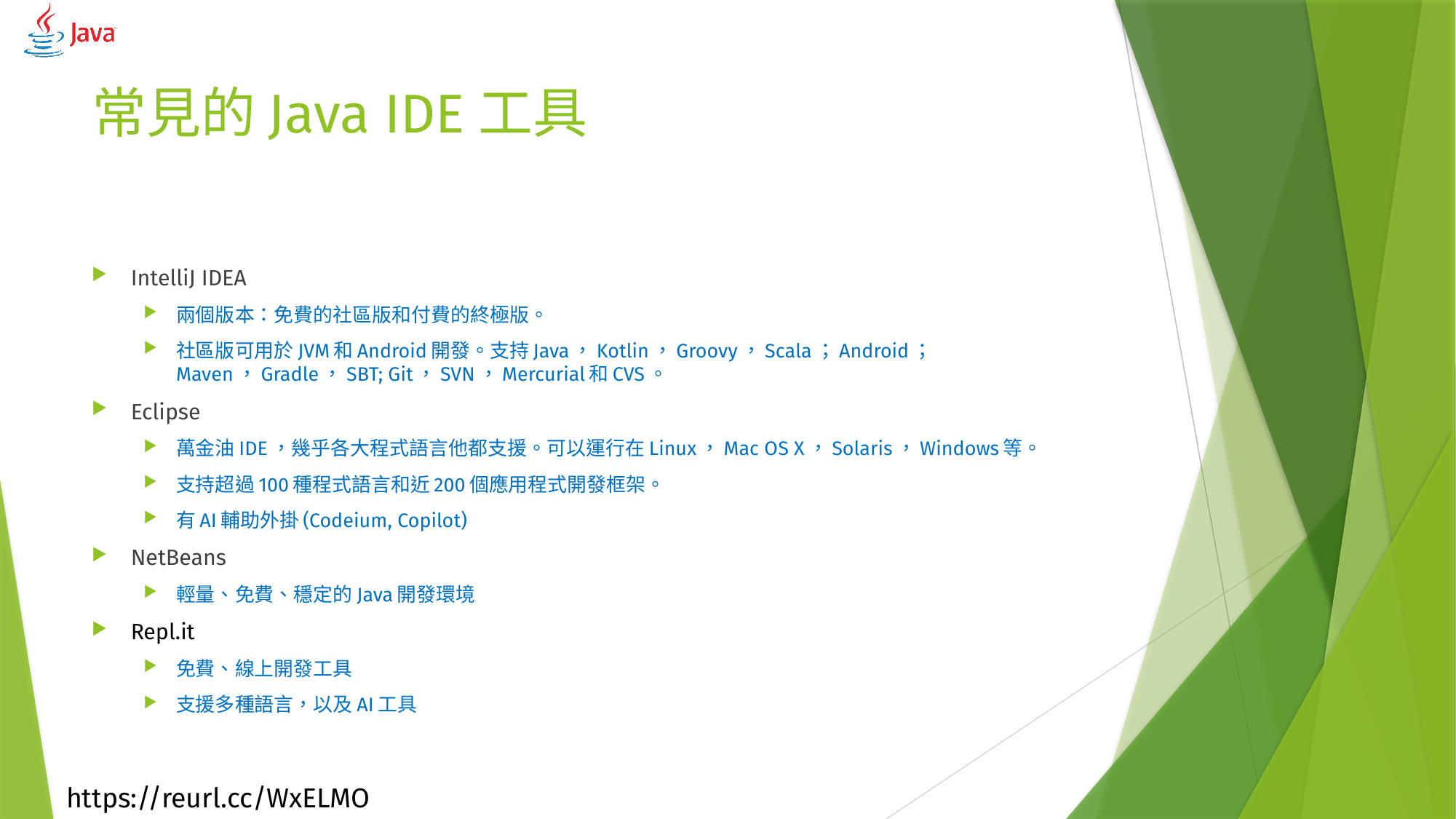

# 常見的Java IDE工具
IntelliJ IDEA
兩個版本：免費的社區版和付費的終極版。
社區版可用於JVM和Android開發。支持Java，Kotlin，Groovy，Scala；Android；Maven，Gradle，SBT; Git，SVN，Mercurial和CVS。
Eclipse
萬金油IDE，幾乎各大程式語言他都支援。可以運行在Linux，Mac OS X，Solaris，Windows等。
支持超過100種程式語言和近200個應用程式開發框架。
有AI輔助外掛(Codeium, Copilot)
NetBeans
輕量、免費、穩定的Java開發環境
Repl.it
免費、線上開發工具
支援多種語言，以及AI工具